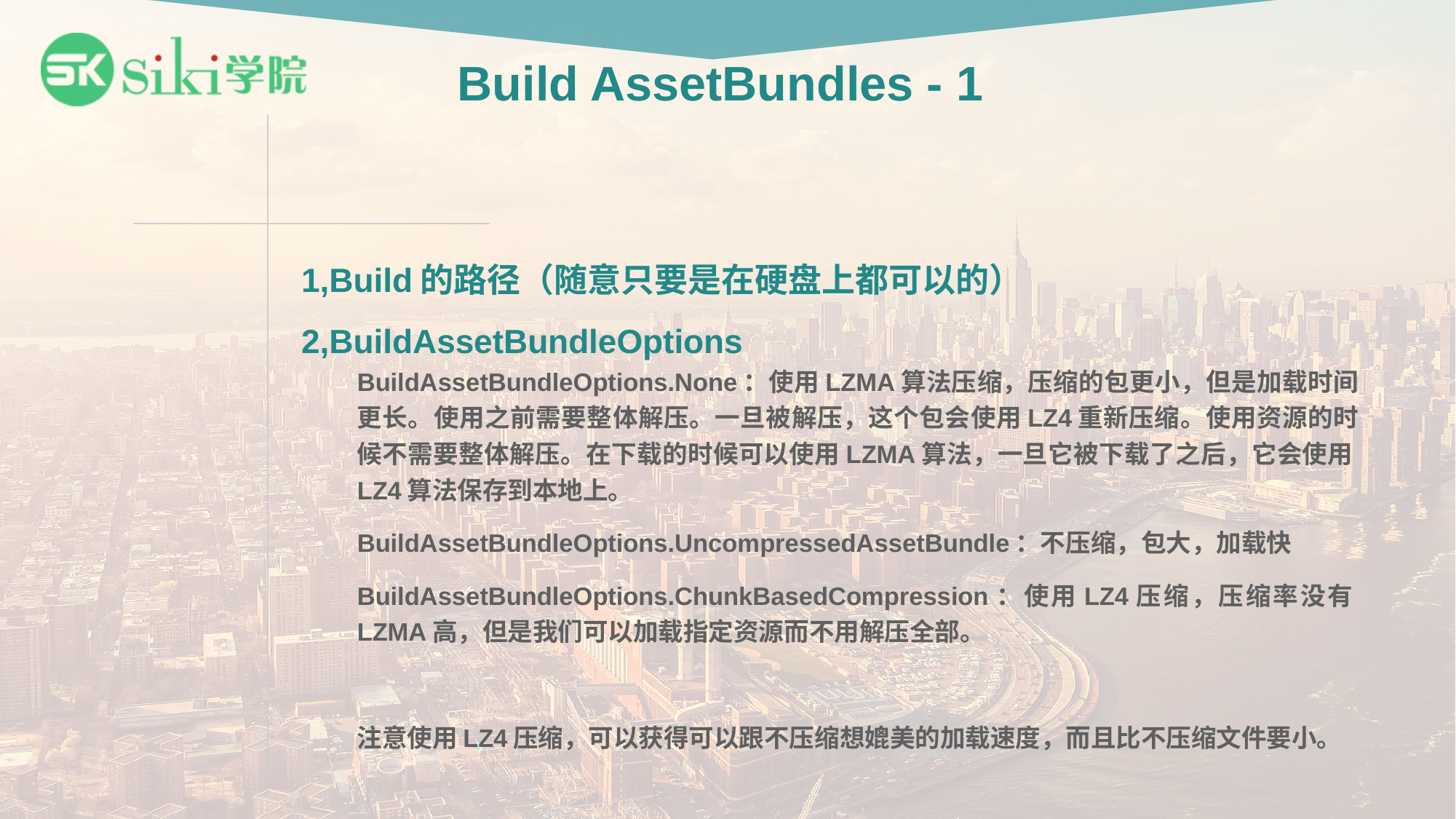

# Build AssetBundles - 1
1,Build的路径（随意只要是在硬盘上都可以的）
2,BuildAssetBundleOptions
BuildAssetBundleOptions.None：使用LZMA算法压缩，压缩的包更小，但是加载时间更长。使用之前需要整体解压。一旦被解压，这个包会使用LZ4重新压缩。使用资源的时候不需要整体解压。在下载的时候可以使用LZMA算法，一旦它被下载了之后，它会使用LZ4算法保存到本地上。
BuildAssetBundleOptions.UncompressedAssetBundle：不压缩，包大，加载快
BuildAssetBundleOptions.ChunkBasedCompression：使用LZ4压缩，压缩率没有LZMA高，但是我们可以加载指定资源而不用解压全部。

注意使用LZ4压缩，可以获得可以跟不压缩想媲美的加载速度，而且比不压缩文件要小。